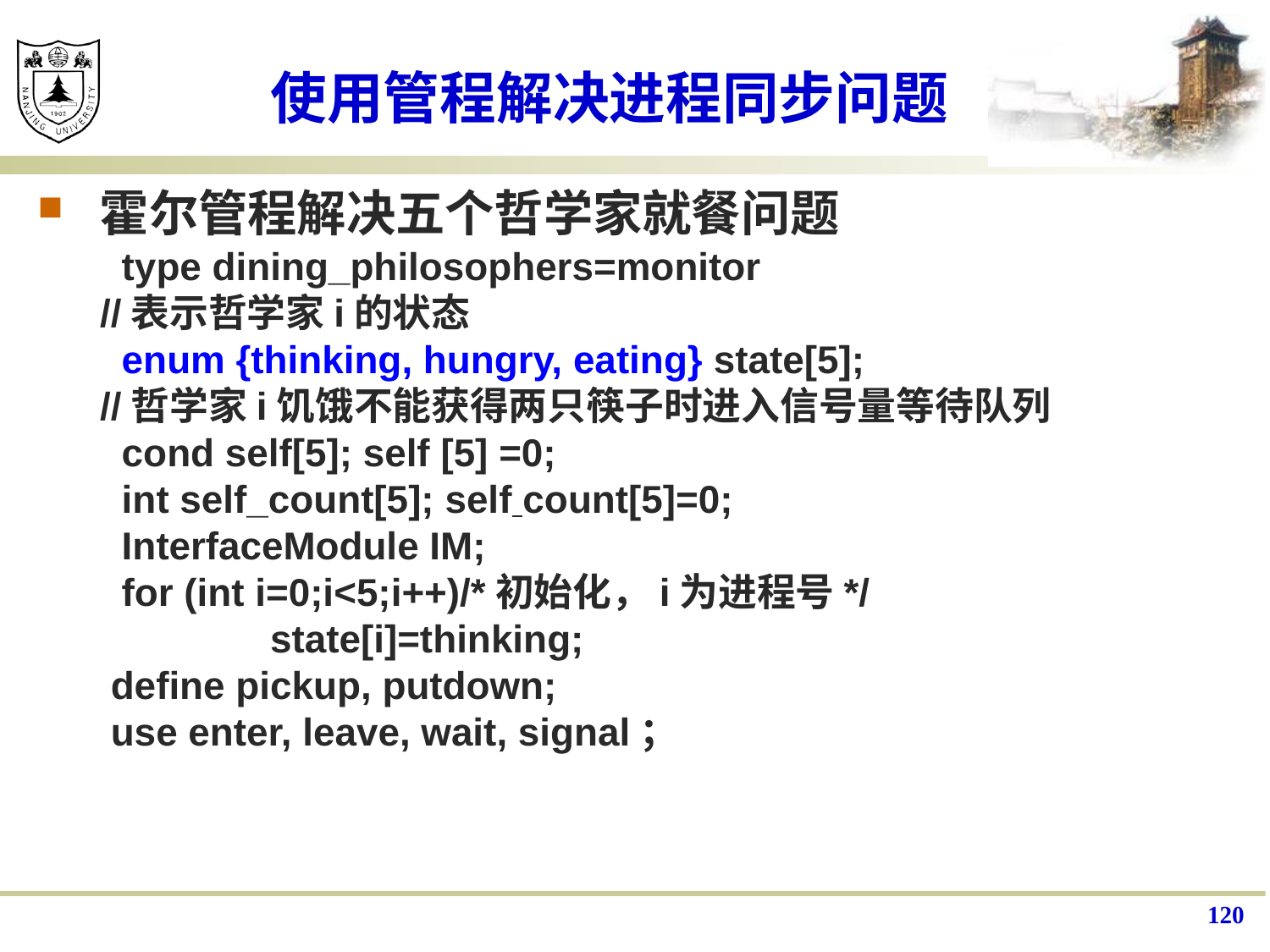

# 使用管程解决进程同步问题
霍尔管程解决五个哲学家就餐问题
  type dining_philosophers=monitor
//表示哲学家i的状态
  enum {thinking, hungry, eating} state[5];
//哲学家i饥饿不能获得两只筷子时进入信号量等待队列
  cond self[5]; self [5] =0;
  int self_count[5]; self count[5]=0;
  InterfaceModule IM;
  for (int i=0;i<5;i++)/*初始化，i为进程号*/
	    state[i]=thinking;
 define pickup, putdown;
 use enter, leave, wait, signal；

120